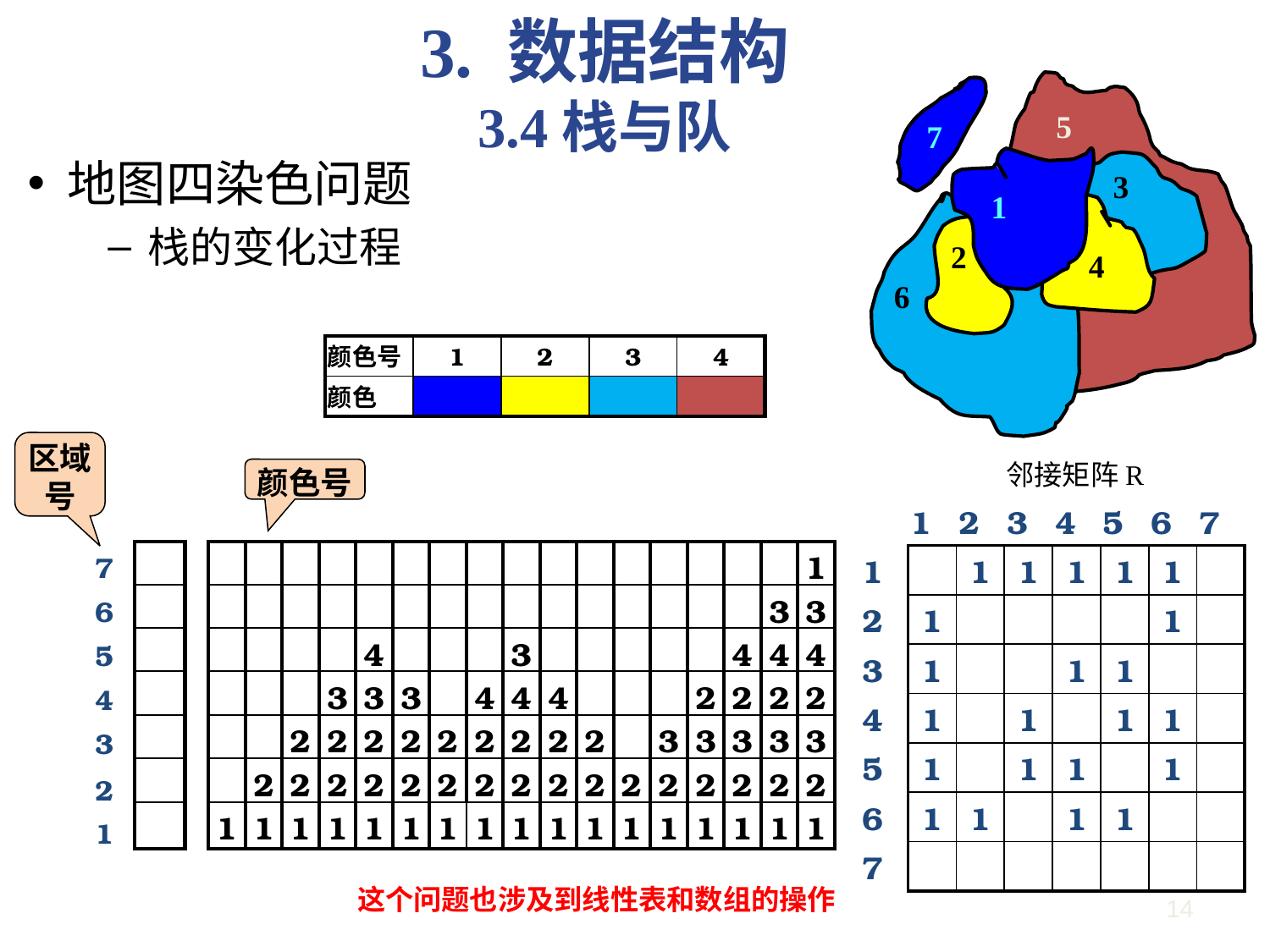

3. 数据结构
3.4栈与队

5
7

3
1

2
4
6
地图四染色问题
栈的变化过程

| 颜色号 | 1 | 2 | 3 | 4 |
| --- | --- | --- | --- | --- |
| 颜色 |  |  |  |  |
区域号
邻接矩阵R
颜色号
|  | 1 | 2 | 3 | 4 | 5 | 6 | 7 |
| --- | --- | --- | --- | --- | --- | --- | --- |
| 1 |  | 1 | 1 | 1 | 1 | 1 |  |
| 2 | 1 |  |  |  |  | 1 |  |
| 3 | 1 |  |  | 1 | 1 |  |  |
| 4 | 1 |  | 1 |  | 1 | 1 |  |
| 5 | 1 |  | 1 | 1 |  | 1 |  |
| 6 | 1 | 1 |  | 1 | 1 |  |  |
| 7 |  |  |  |  |  |  |  |
|  |  |  |  |  |  |  |  |  |  |  |  |  |  |  |  |  |  | 1 |
| --- | --- | --- | --- | --- | --- | --- | --- | --- | --- | --- | --- | --- | --- | --- | --- | --- | --- | --- |
|  |  |  |  |  |  |  |  |  |  |  |  |  |  |  |  |  | 3 | 3 |
|  |  |  |  |  |  | 4 |  |  |  | 3 |  |  |  |  |  | 4 | 4 | 4 |
|  |  |  |  |  | 3 | 3 | 3 |  | 4 | 4 | 4 |  |  |  | 2 | 2 | 2 | 2 |
|  |  |  |  | 2 | 2 | 2 | 2 | 2 | 2 | 2 | 2 | 2 |  | 3 | 3 | 3 | 3 | 3 |
|  |  |  | 2 | 2 | 2 | 2 | 2 | 2 | 2 | 2 | 2 | 2 | 2 | 2 | 2 | 2 | 2 | 2 |
|  |  | 1 | 1 | 1 | 1 | 1 | 1 | 1 | 1 | 1 | 1 | 1 | 1 | 1 | 1 | 1 | 1 | 1 |
| 7 |
| --- |
| 6 |
| 5 |
| 4 |
| 3 |
| 2 |
| 1 |
这个问题也涉及到线性表和数组的操作
14